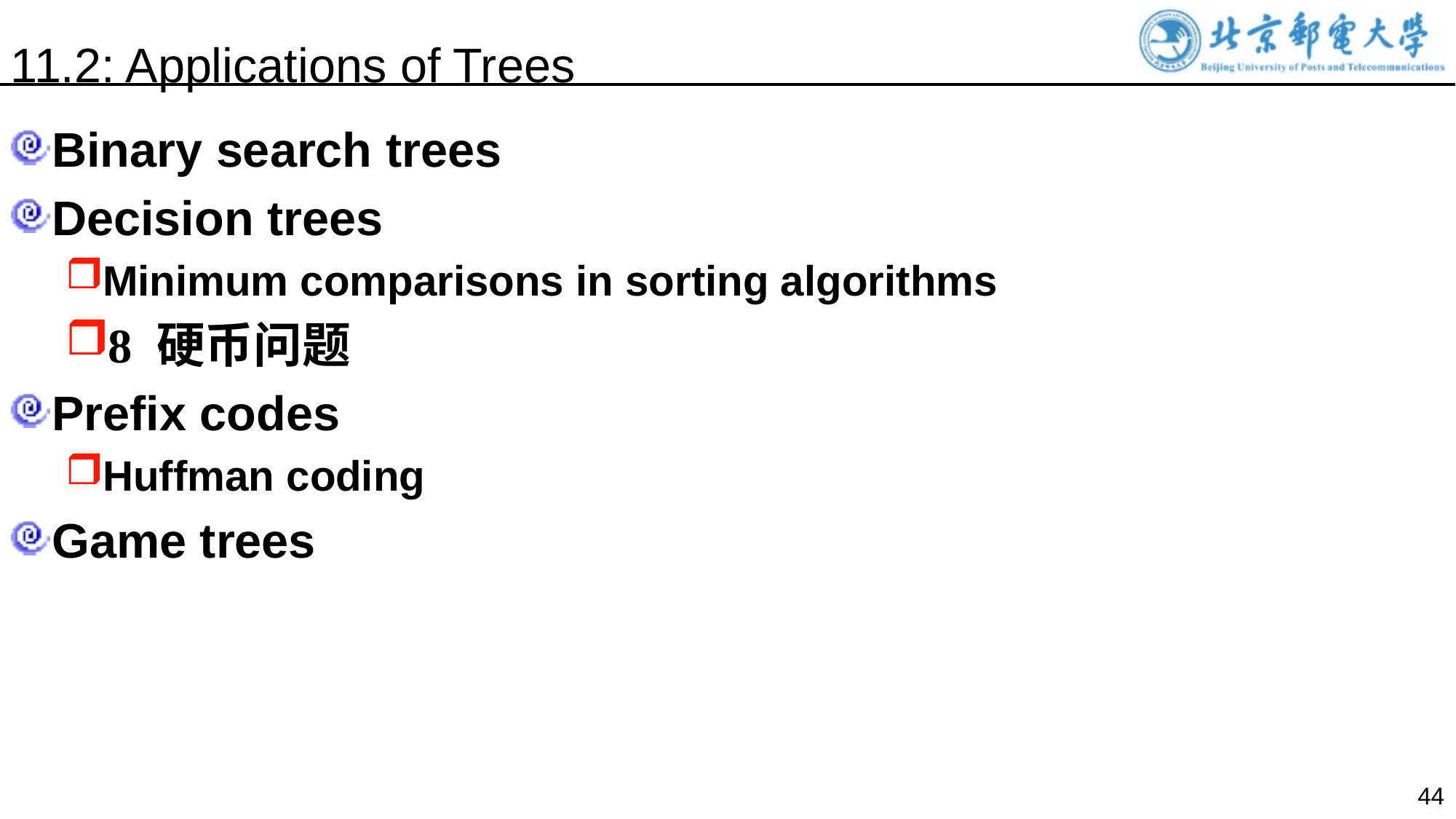

11.2: Applications of Trees
Binary search trees
Decision trees
Minimum comparisons in sorting algorithms
8 硬币问题
Prefix codes
Huffman coding
Game trees